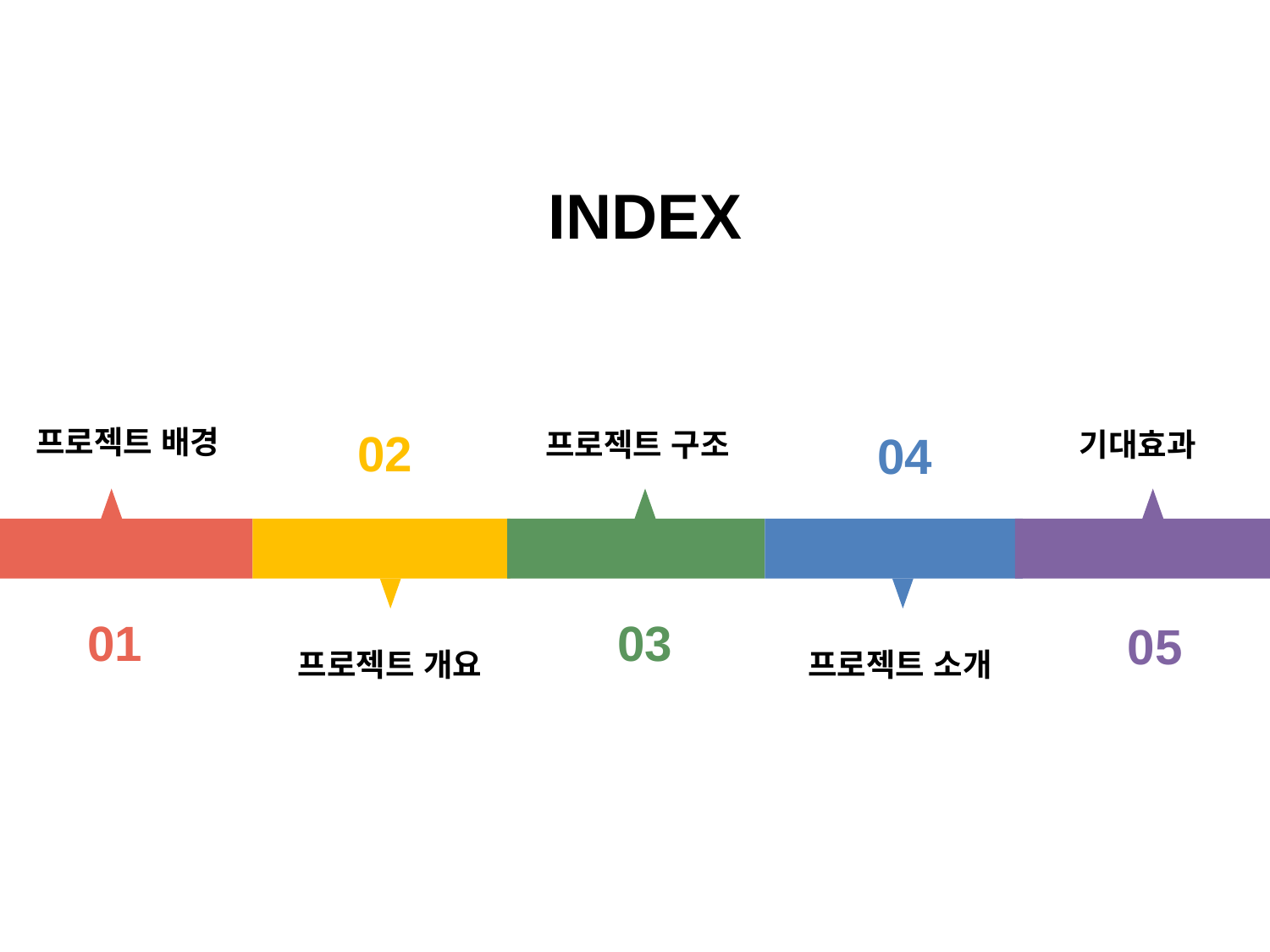

INDEX
프로젝트 배경

02
프로젝트 구조

04
기대효과

01
03
05
프로젝트 개요

프로젝트 소개